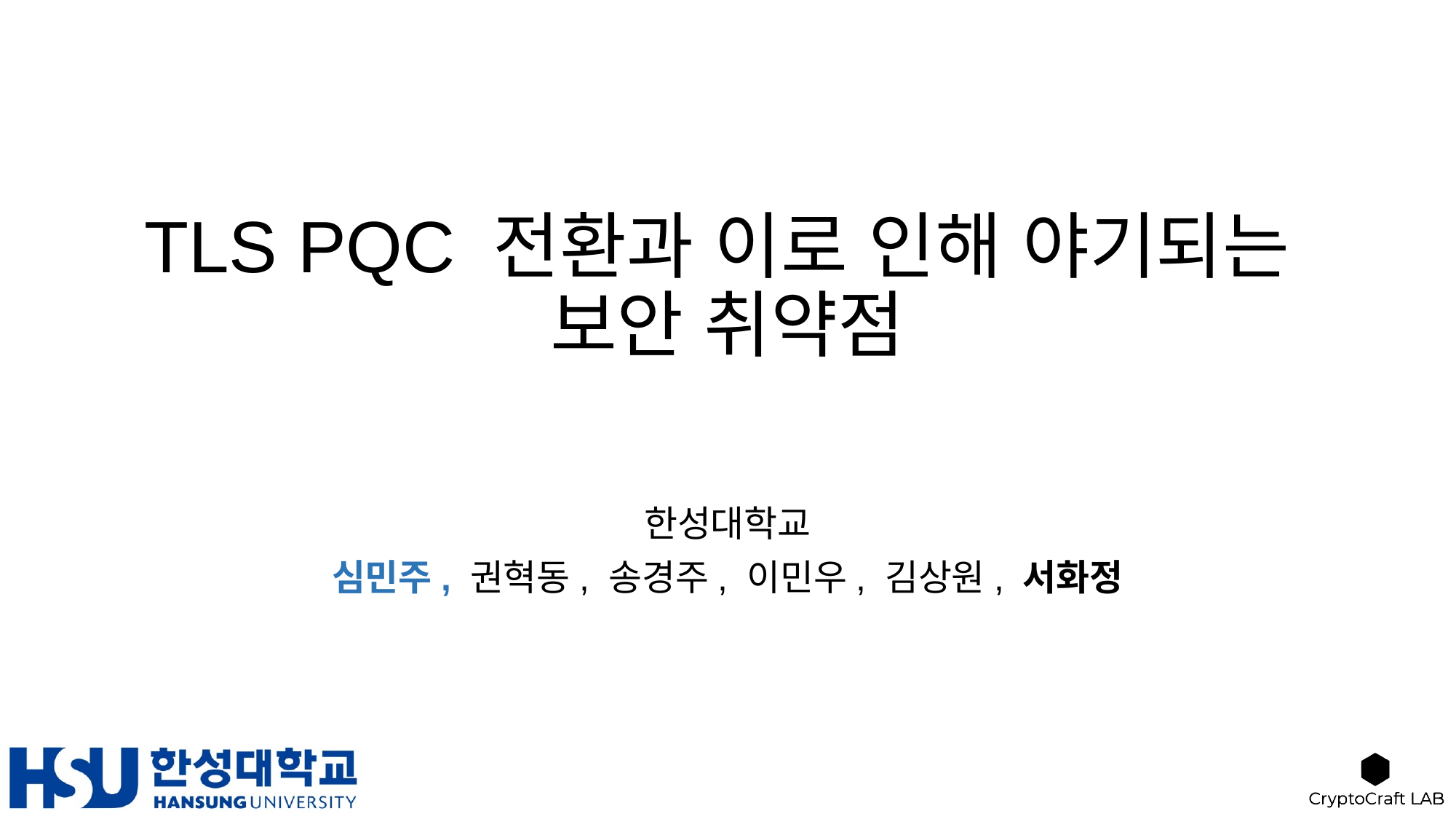

# TLS PQC 전환과 이로 인해 야기되는 보안 취약점
한성대학교
심민주, 권혁동, 송경주, 이민우, 김상원, 서화정